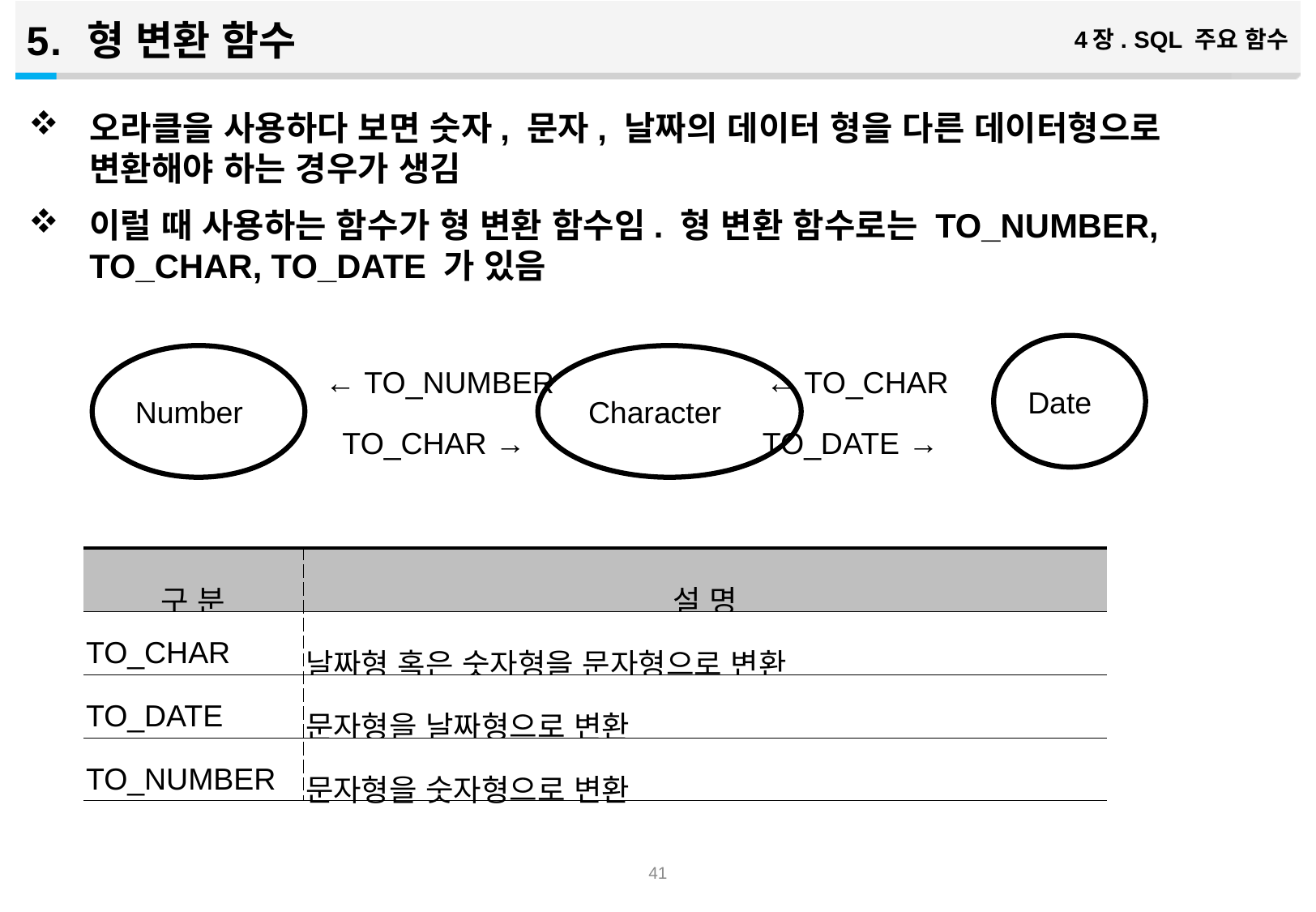

형 변환 함수
4장. SQL 주요 함수
오라클을 사용하다 보면 숫자, 문자, 날짜의 데이터 형을 다른 데이터형으로   변환해야 하는 경우가 생김
이럴 때 사용하는 함수가 형 변환 함수임. 형 변환 함수로는 TO_NUMBER, TO_CHAR, TO_DATE 가 있음

← TO_NUMBER                         ← TO_CHAR

  TO_CHAR →                            TO_DATE →
Date
Number
Character

| 구 분 | 설 명 |
| --- | --- |
| TO\_CHAR | 날짜형 혹은 숫자형을 문자형으로 변환 |
| TO\_DATE | 문자형을 날짜형으로 변환 |
| TO\_NUMBER | 문자형을 숫자형으로 변환 |
41